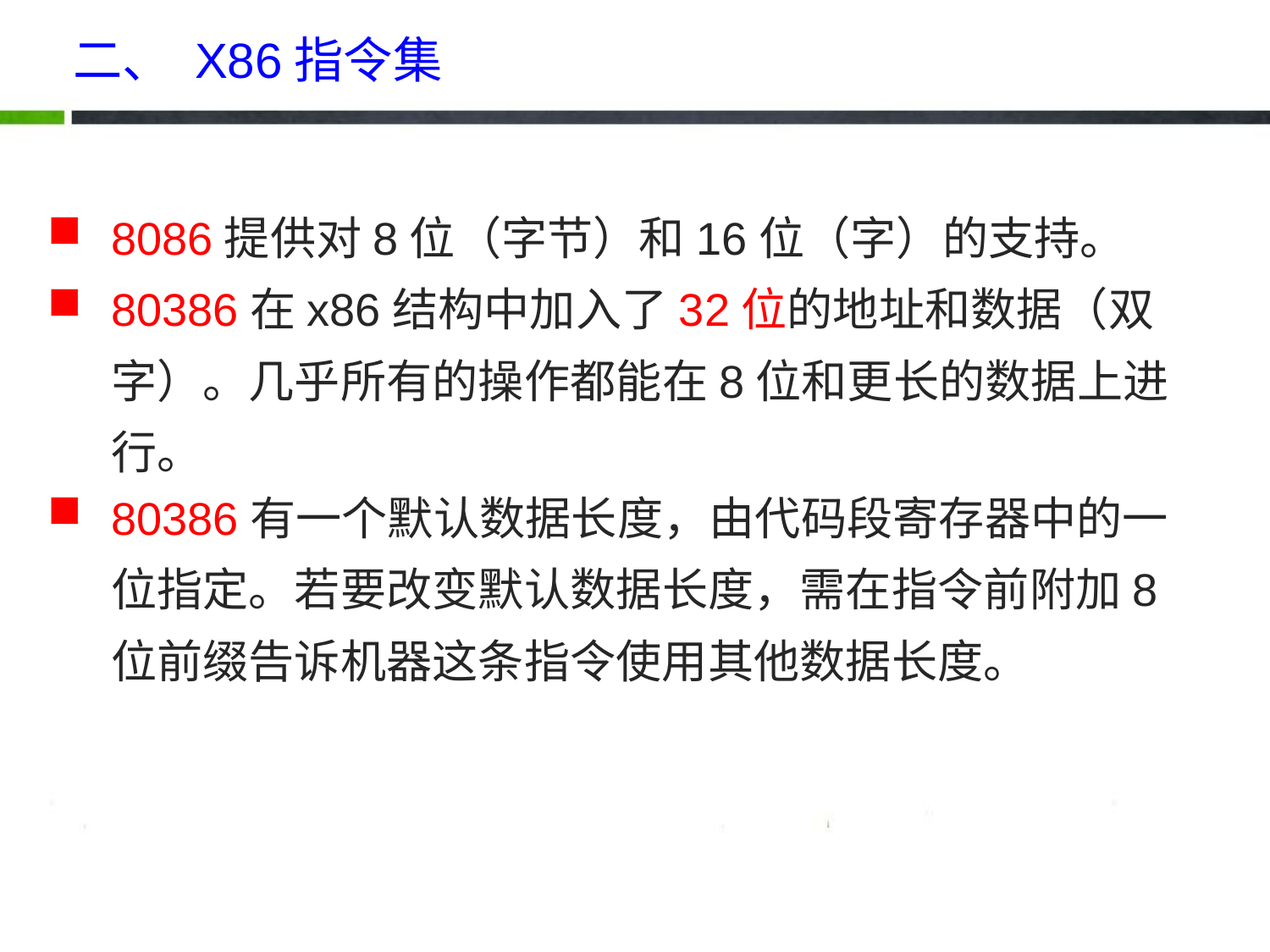

# 二、 X86指令集
8086提供对8位（字节）和16位（字）的支持。
80386在x86结构中加入了32位的地址和数据（双字）。几乎所有的操作都能在8位和更长的数据上进行。
80386有一个默认数据长度，由代码段寄存器中的一位指定。若要改变默认数据长度，需在指令前附加8位前缀告诉机器这条指令使用其他数据长度。
48